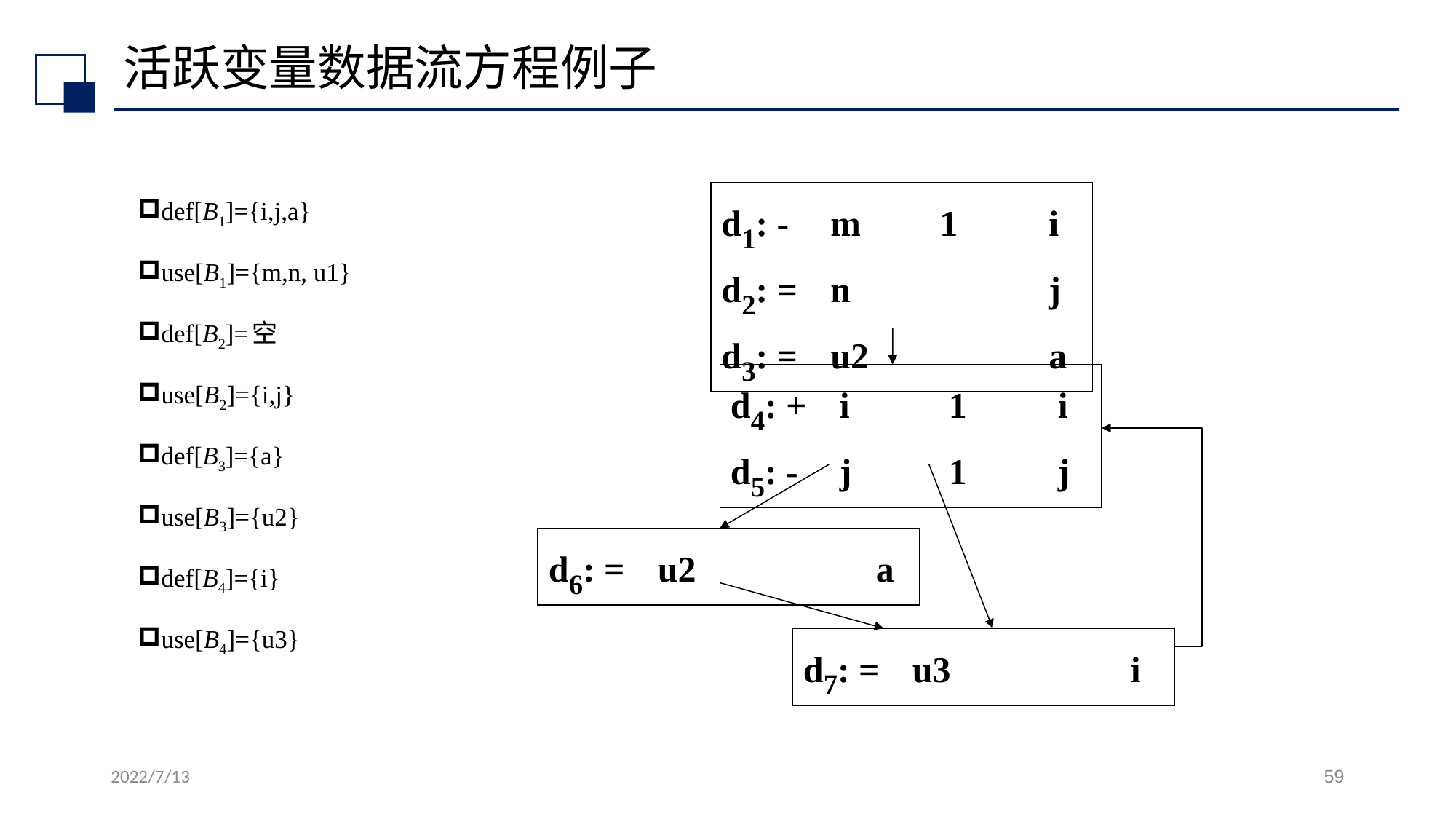

# 活跃变量数据流方程例子
def[B1]={i,j,a}
use[B1]={m,n, u1}
def[B2]=空
use[B2]={i,j}
def[B3]={a}
use[B3]={u2}
def[B4]={i}
use[B4]={u3}
d1: -	m	1	i
d2: =	n		j
d3: =	u2		a

d4: +	i	1	i
d5: -	j	1	j

d6: =	u2		a

d7: =	u3		i
2022/7/13
59